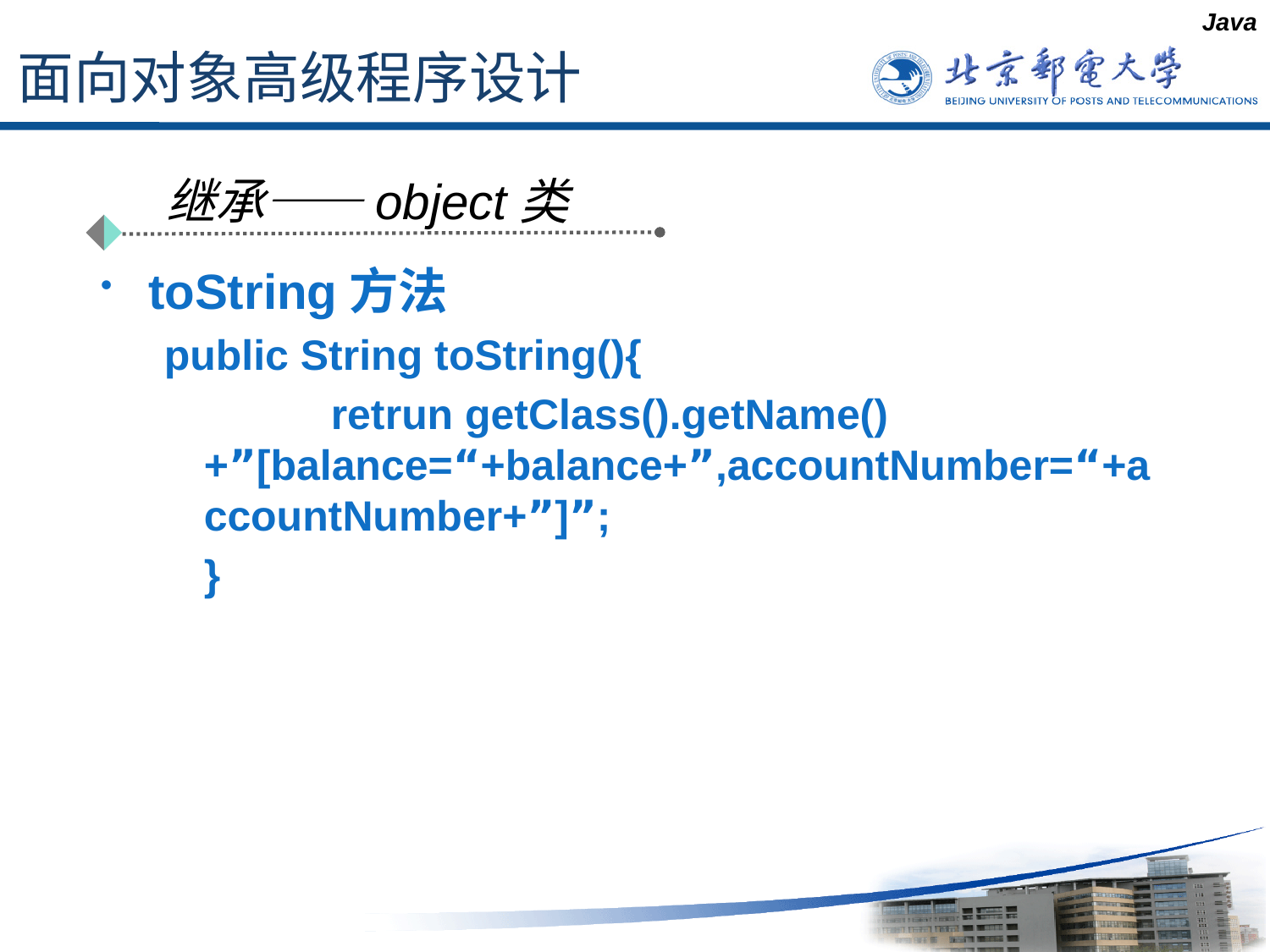

Java
# 面向对象高级程序设计

继承——object类

toString方法
public String toString(){
		retrun getClass().getName()+”[balance=“+balance+”,accountNumber=“+accountNumber+”]”;
	}